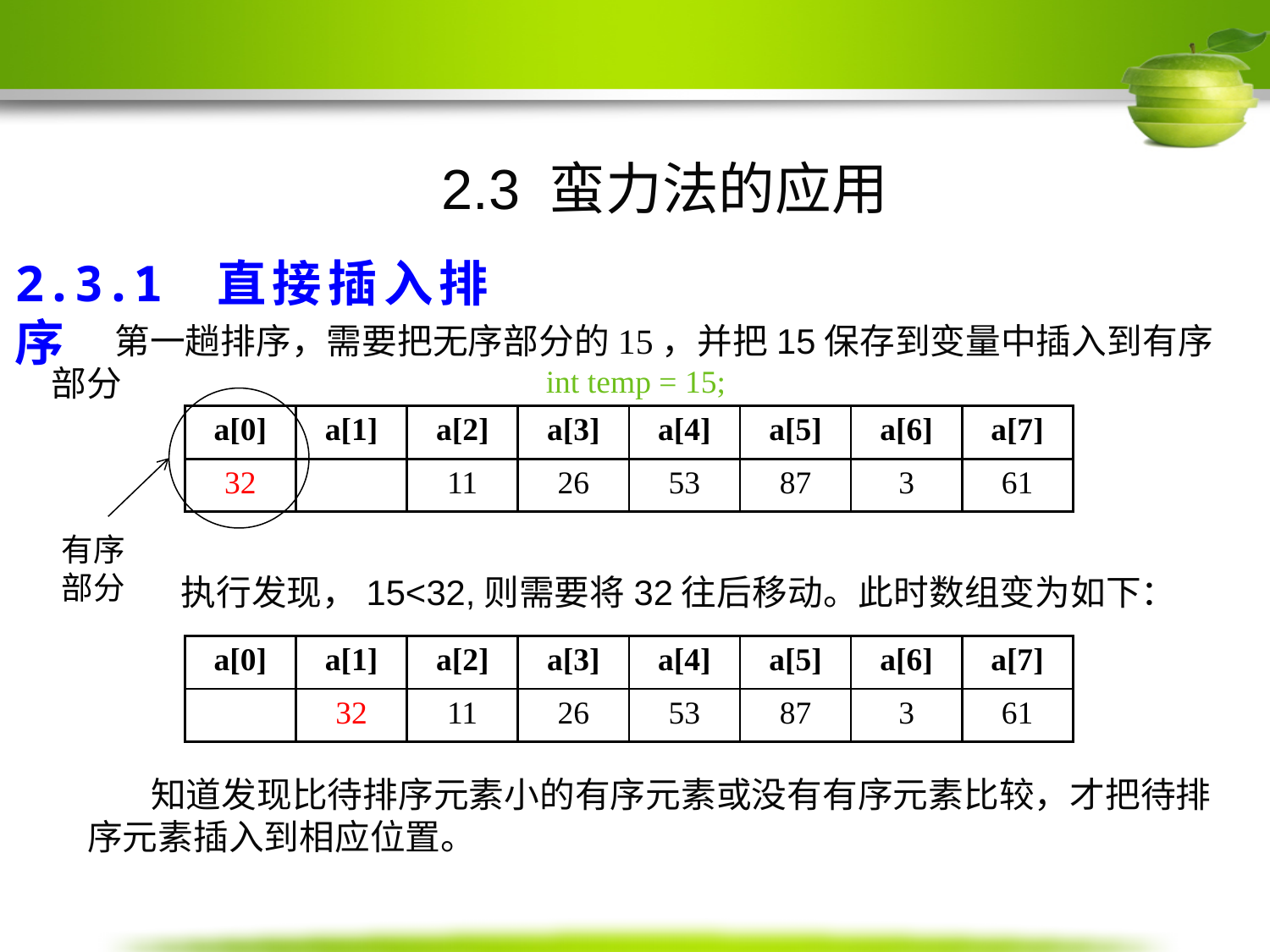

2.3 蛮力法的应用
2.3.1 直接插入排序
第一趟排序，需要把无序部分的15，并把15保存到变量中插入到有序部分
int temp = 15;

| a[0] | a[1] | a[2] | a[3] | a[4] | a[5] | a[6] | a[7] |
| --- | --- | --- | --- | --- | --- | --- | --- |
| 32 |  | 11 | 26 | 53 | 87 | 3 | 61 |
有序部分
执行发现，15<32,则需要将32往后移动。此时数组变为如下：
| a[0] | a[1] | a[2] | a[3] | a[4] | a[5] | a[6] | a[7] |
| --- | --- | --- | --- | --- | --- | --- | --- |
|  | 32 | 11 | 26 | 53 | 87 | 3 | 61 |
知道发现比待排序元素小的有序元素或没有有序元素比较，才把待排序元素插入到相应位置。